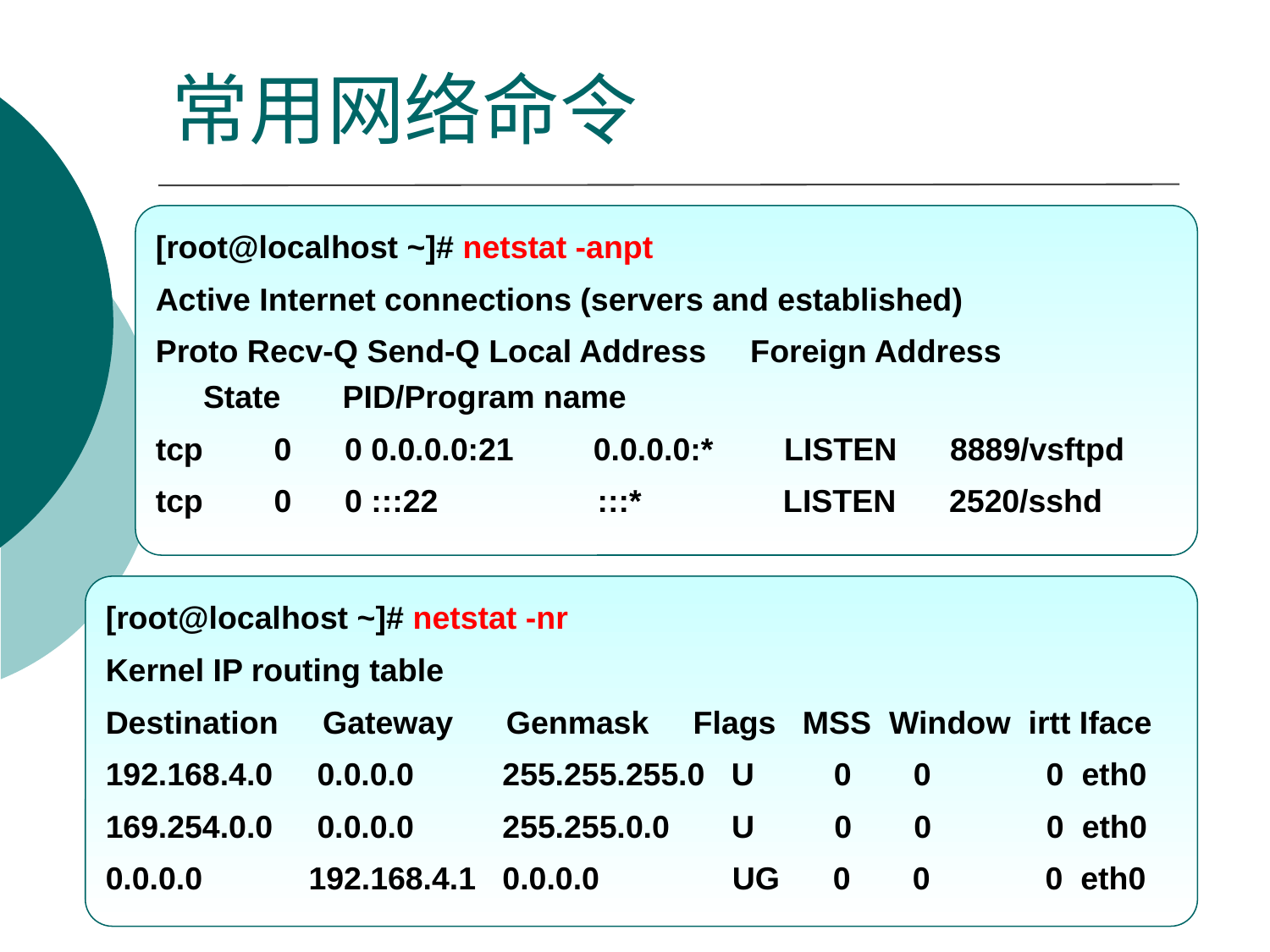

# 常用网络命令
[root@localhost ~]# netstat -anpt
Active Internet connections (servers and established)
Proto Recv-Q Send-Q Local Address     Foreign Address             State       PID/Program name
tcp        0      0 0.0.0.0:21         0.0.0.0:*        LISTEN      8889/vsftpd
tcp        0      0 :::22                  :::*                LISTEN      2520/sshd
[root@localhost ~]# netstat -nr
Kernel IP routing table
Destination     Gateway      Genmask     Flags   MSS  Window  irtt Iface
192.168.4.0     0.0.0.0          255.255.255.0   U         0       0             0  eth0
169.254.0.0     0.0.0.0          255.255.0.0       U         0       0             0  eth0
0.0.0.0            192.168.4.1   0.0.0.0               UG      0       0             0  eth0